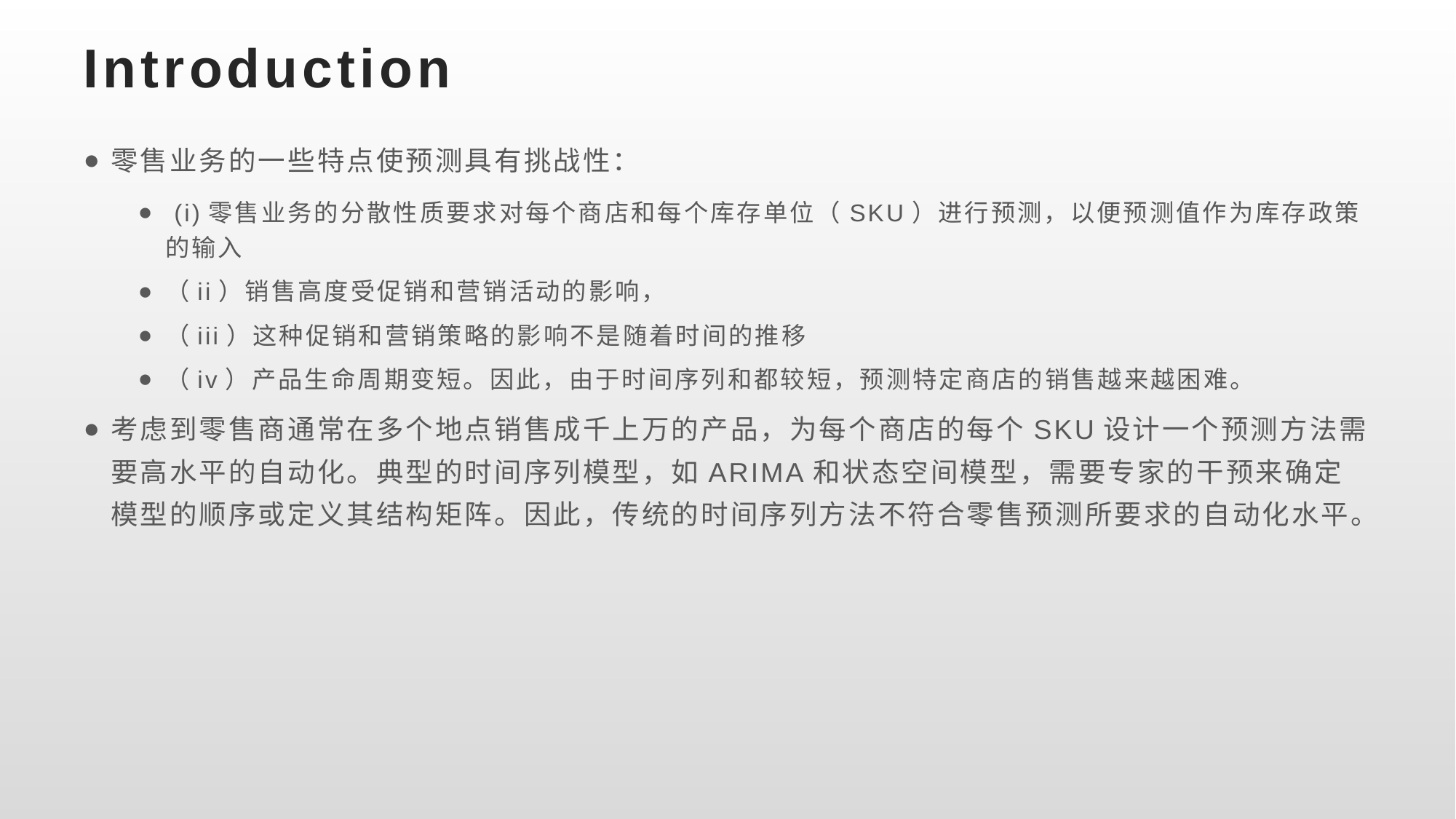

# Introduction
零售业务的一些特点使预测具有挑战性：
 (i)零售业务的分散性质要求对每个商店和每个库存单位（SKU）进行预测，以便预测值作为库存政策的输入
（ii）销售高度受促销和营销活动的影响，
（iii）这种促销和营销策略的影响不是随着时间的推移
（iv）产品生命周期变短。因此，由于时间序列和都较短，预测特定商店的销售越来越困难。
考虑到零售商通常在多个地点销售成千上万的产品，为每个商店的每个SKU设计一个预测方法需要高水平的自动化。典型的时间序列模型，如ARIMA和状态空间模型，需要专家的干预来确定模型的顺序或定义其结构矩阵。因此，传统的时间序列方法不符合零售预测所要求的自动化水平。